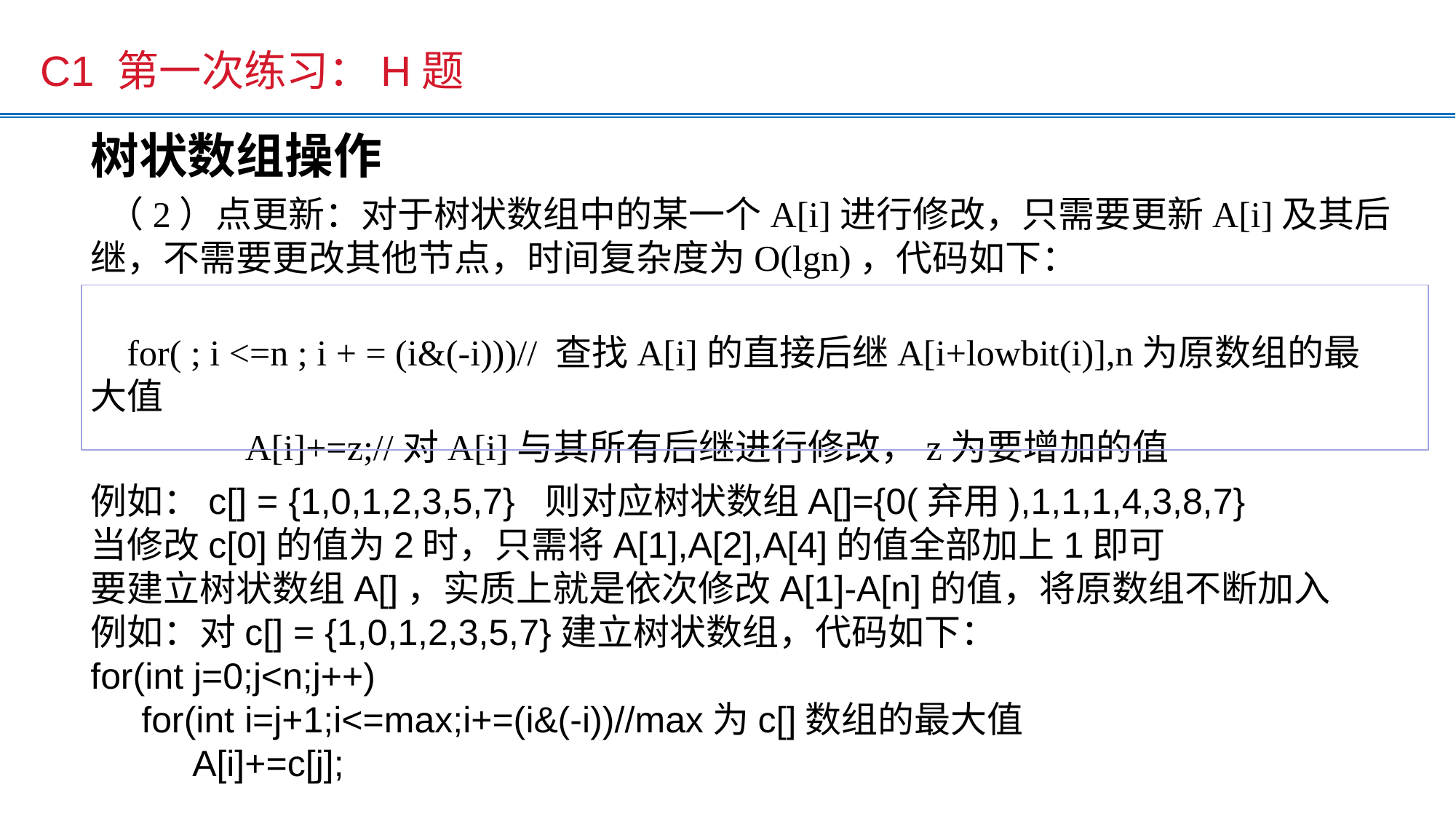

C1 第一次练习：H题
树状数组操作
 （2）点更新：对于树状数组中的某一个A[i]进行修改，只需要更新A[i]及其后继，不需要更改其他节点，时间复杂度为O(lgn)，代码如下：
    for( ; i <=n ; i + = (i&(-i)))// 查找A[i]的直接后继A[i+lowbit(i)],n为原数组的最大值
                 A[i]+=z;//对A[i]与其所有后继进行修改，z为要增加的值

例如：c[] = {1,0,1,2,3,5,7}  则对应树状数组A[]={0(弃用),1,1,1,4,3,8,7}
当修改c[0]的值为2时，只需将A[1],A[2],A[4]的值全部加上1即可
要建立树状数组A[]，实质上就是依次修改A[1]-A[n]的值，将原数组不断加入
例如：对c[] = {1,0,1,2,3,5,7}建立树状数组，代码如下：
for(int j=0;j<n;j++)
     for(int i=j+1;i<=max;i+=(i&(-i))//max为c[]数组的最大值
          A[i]+=c[j];